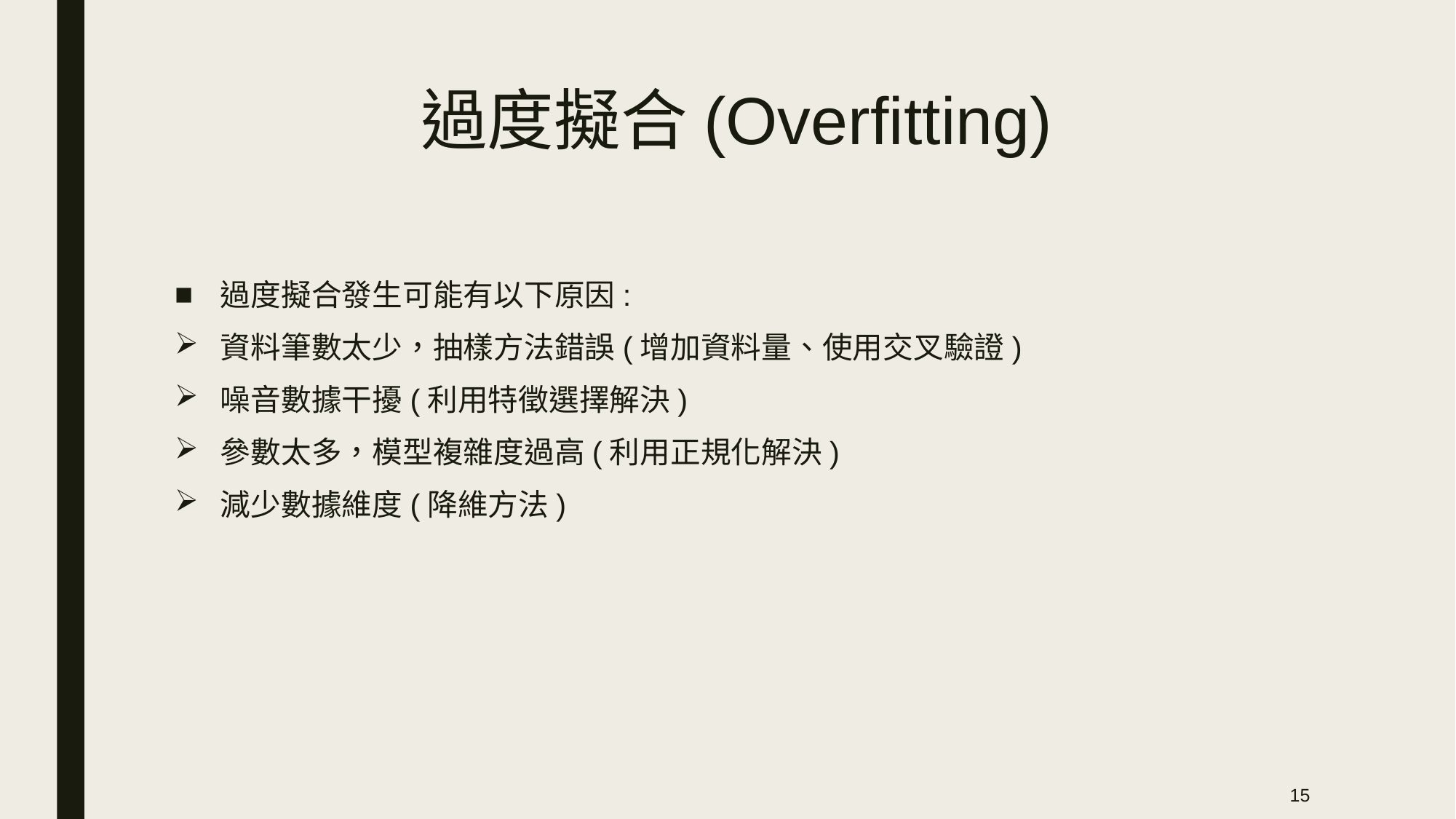

# 過度擬合(Overfitting)
過度擬合發生可能有以下原因:
資料筆數太少，抽樣方法錯誤(增加資料量、使用交叉驗證)
噪音數據干擾(利用特徵選擇解決)
參數太多，模型複雜度過高(利用正規化解決)
減少數據維度(降維方法)

15